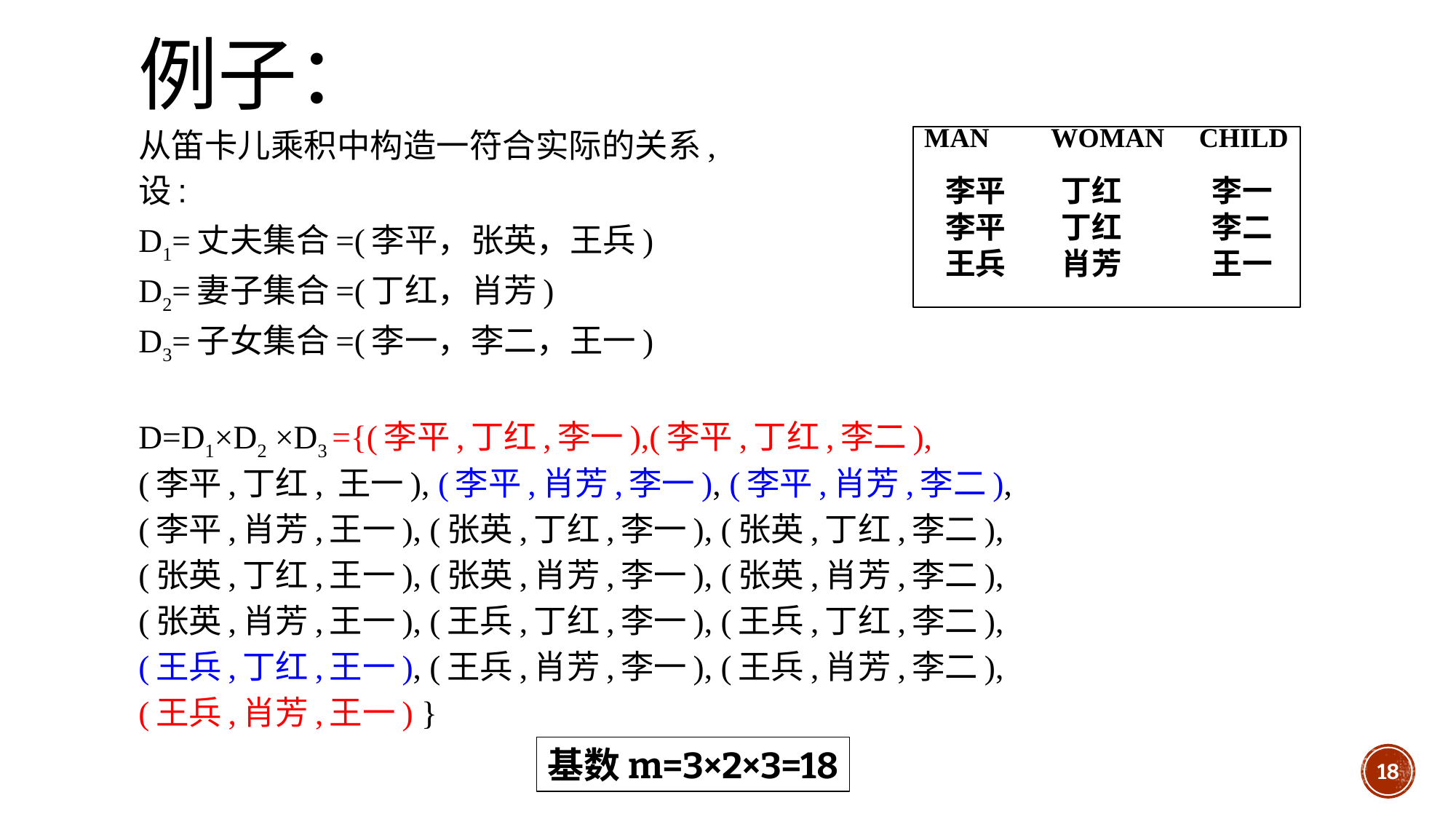

# 例子：
MAN         WOMAN     CHILD

  李平        丁红             李一
  李平        丁红             李二
  王兵        肖芳             王一

从笛卡儿乘积中构造一符合实际的关系,
设:
D1=丈夫集合=(李平，张英，王兵)
D2=妻子集合=(丁红，肖芳)
D3=子女集合=(李一，李二，王一)

D=D1×D2 ×D3 ={(李平,丁红,李一),(李平,丁红,李二),
(李平,丁红, 王一), (李平,肖芳,李一), (李平,肖芳,李二),
(李平,肖芳,王一), (张英,丁红,李一), (张英,丁红,李二),
(张英,丁红,王一), (张英,肖芳,李一), (张英,肖芳,李二),
(张英,肖芳,王一), (王兵,丁红,李一), (王兵,丁红,李二),
(王兵,丁红,王一), (王兵,肖芳,李一), (王兵,肖芳,李二),
(王兵,肖芳,王一) }

基数m=3×2×3=18
18